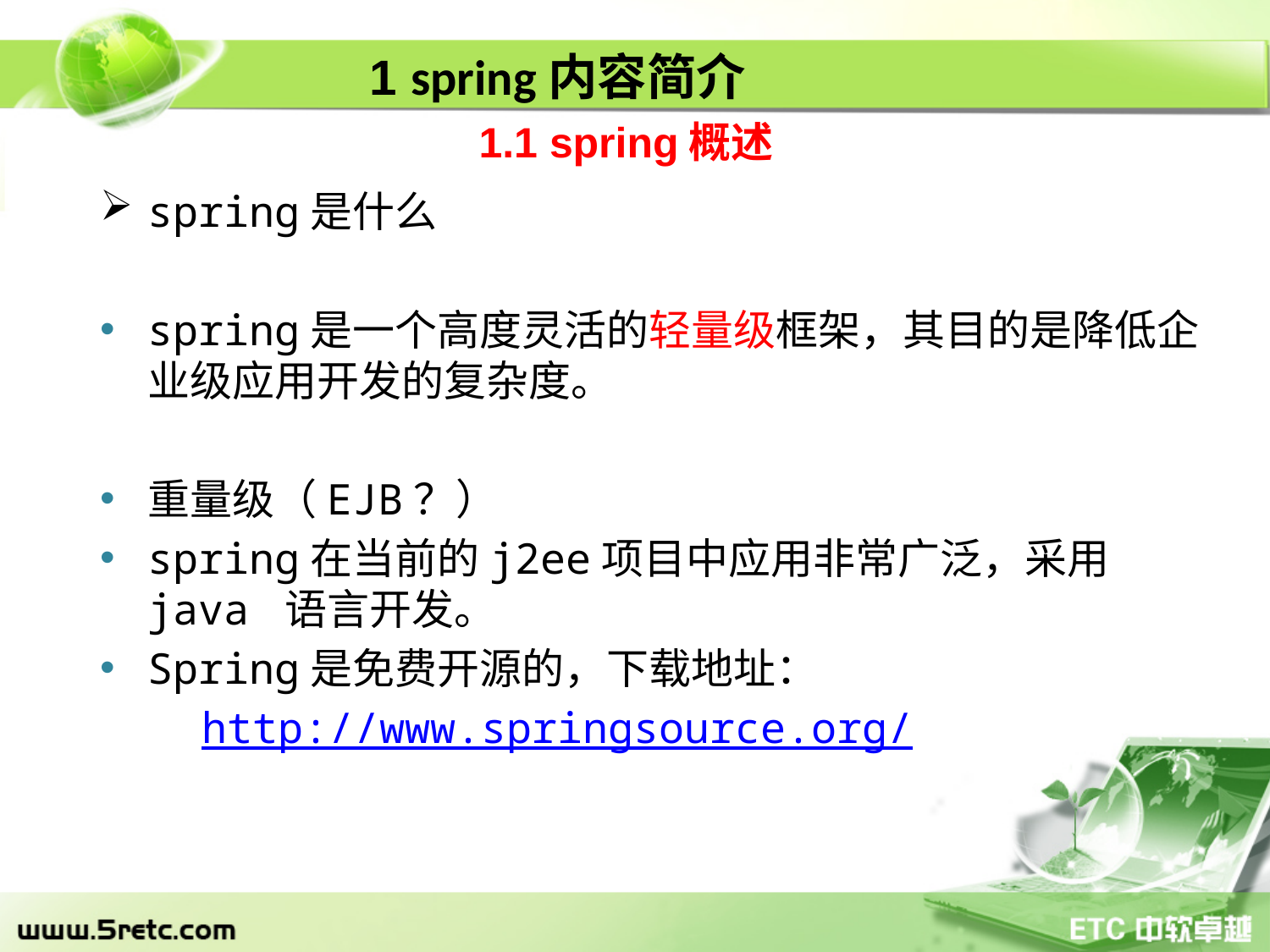

1 spring内容简介

1.1 spring概述
spring是什么

spring是一个高度灵活的轻量级框架，其目的是降低企业级应用开发的复杂度。

重量级（EJB？）
spring在当前的j2ee项目中应用非常广泛，采用java 语言开发。
Spring是免费开源的，下载地址：
    http://www.springsource.org/